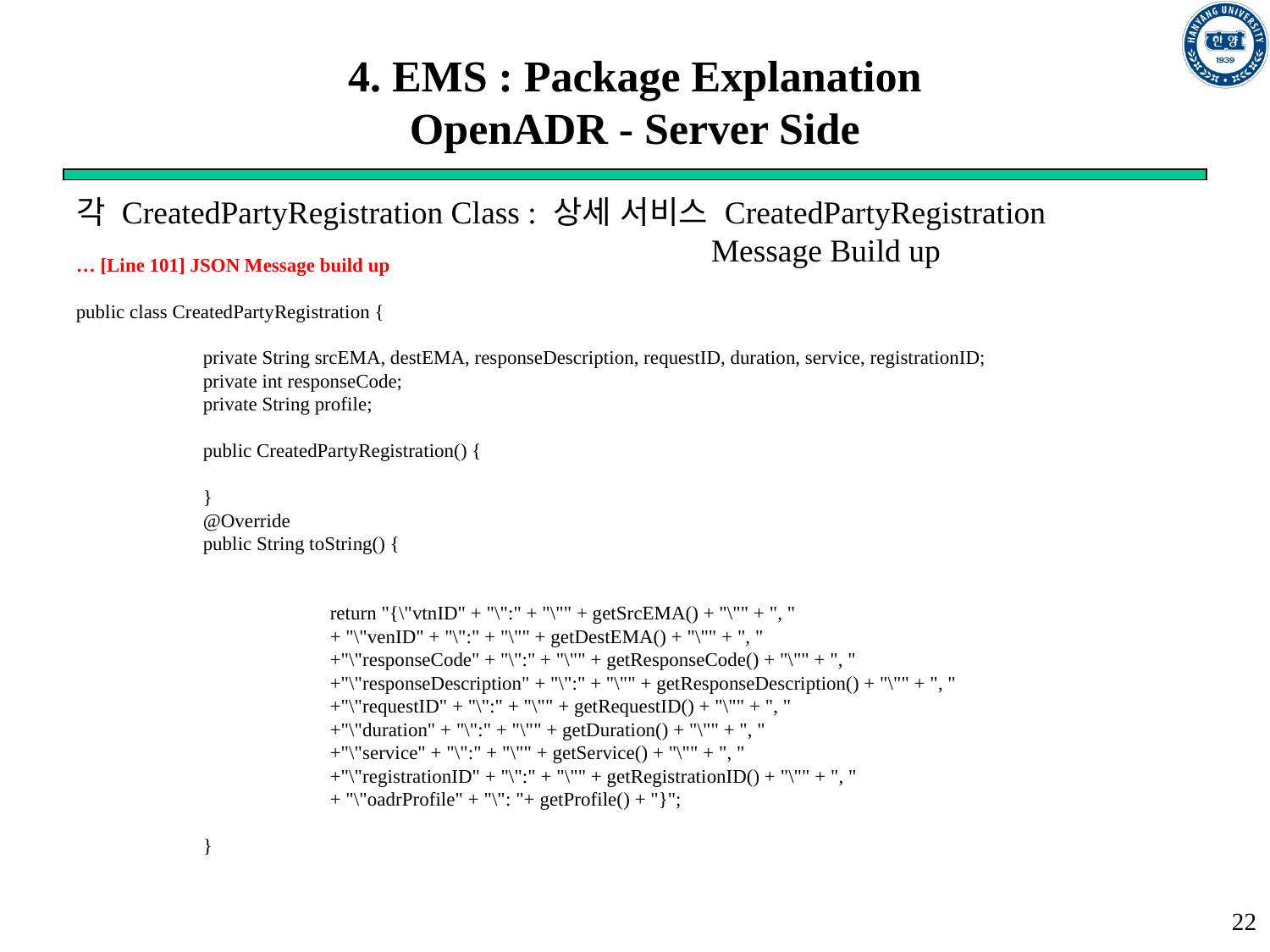

# 4. EMS : Package Explanation OpenADR - Server Side
각 CreatedPartyRegistration Class : 상세 서비스 CreatedPartyRegistration
					Message Build up
… [Line 101] JSON Message build up

public class CreatedPartyRegistration {

	private String srcEMA, destEMA, responseDescription, requestID, duration, service, registrationID;
	private int responseCode;
	private String profile;

	public CreatedPartyRegistration() {

	}
	@Override
	public String toString() {

		return "{\"vtnID" + "\":" + "\"" + getSrcEMA() + "\"" + ", "
		+ "\"venID" + "\":" + "\"" + getDestEMA() + "\"" + ", "
		+"\"responseCode" + "\":" + "\"" + getResponseCode() + "\"" + ", "
		+"\"responseDescription" + "\":" + "\"" + getResponseDescription() + "\"" + ", "
		+"\"requestID" + "\":" + "\"" + getRequestID() + "\"" + ", "
		+"\"duration" + "\":" + "\"" + getDuration() + "\"" + ", "
		+"\"service" + "\":" + "\"" + getService() + "\"" + ", "
		+"\"registrationID" + "\":" + "\"" + getRegistrationID() + "\"" + ", "
		+ "\"oadrProfile" + "\": "+ getProfile() + "}";

	}
22